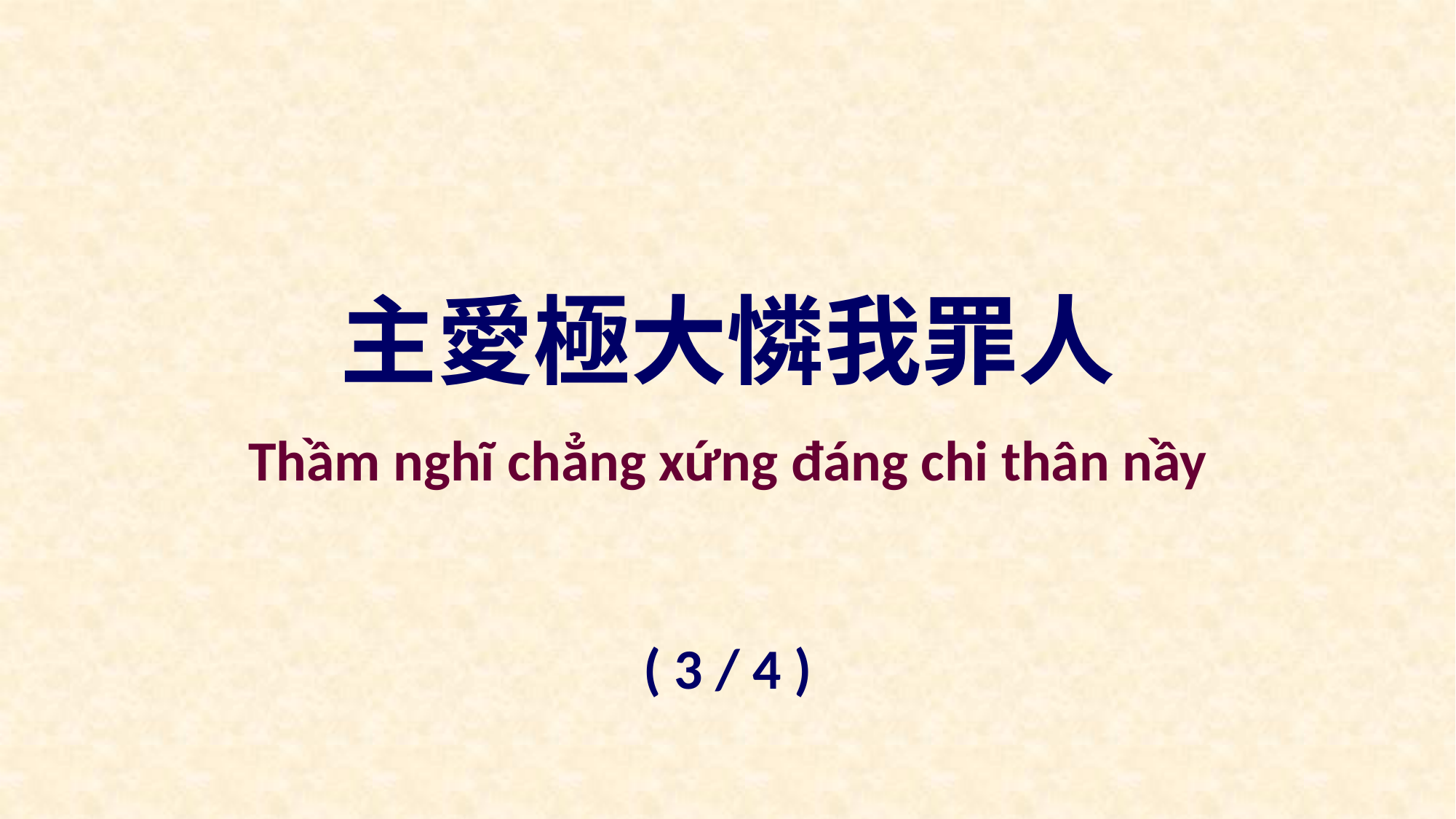

主愛極大憐我罪人
Thầm nghĩ chẳng xứng đáng chi thân nầy
( 3 / 4 )